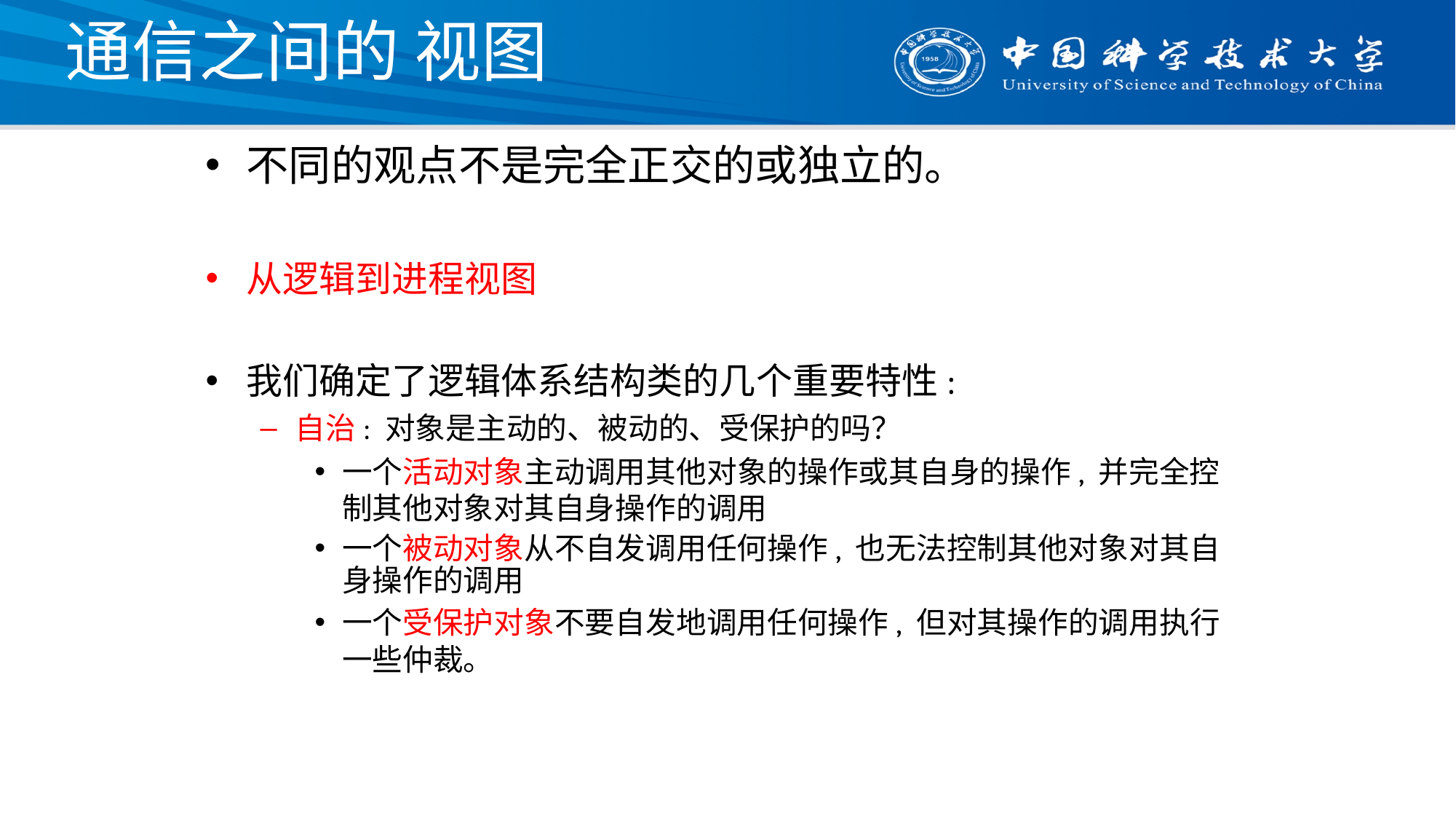

# 通信之间的 视图
不同的观点不是完全正交的或独立的。

从逻辑到进程视图

我们确定了逻辑体系结构类的几个重要特性:
自治: 对象是主动的、被动的、受保护的吗？
一个活动对象主动调用其他对象的操作或其自身的操作, 并完全控制其他对象对其自身操作的调用
一个被动对象从不自发调用任何操作, 也无法控制其他对象对其自身操作的调用
一个受保护对象不要自发地调用任何操作, 但对其操作的调用执行一些仲裁。